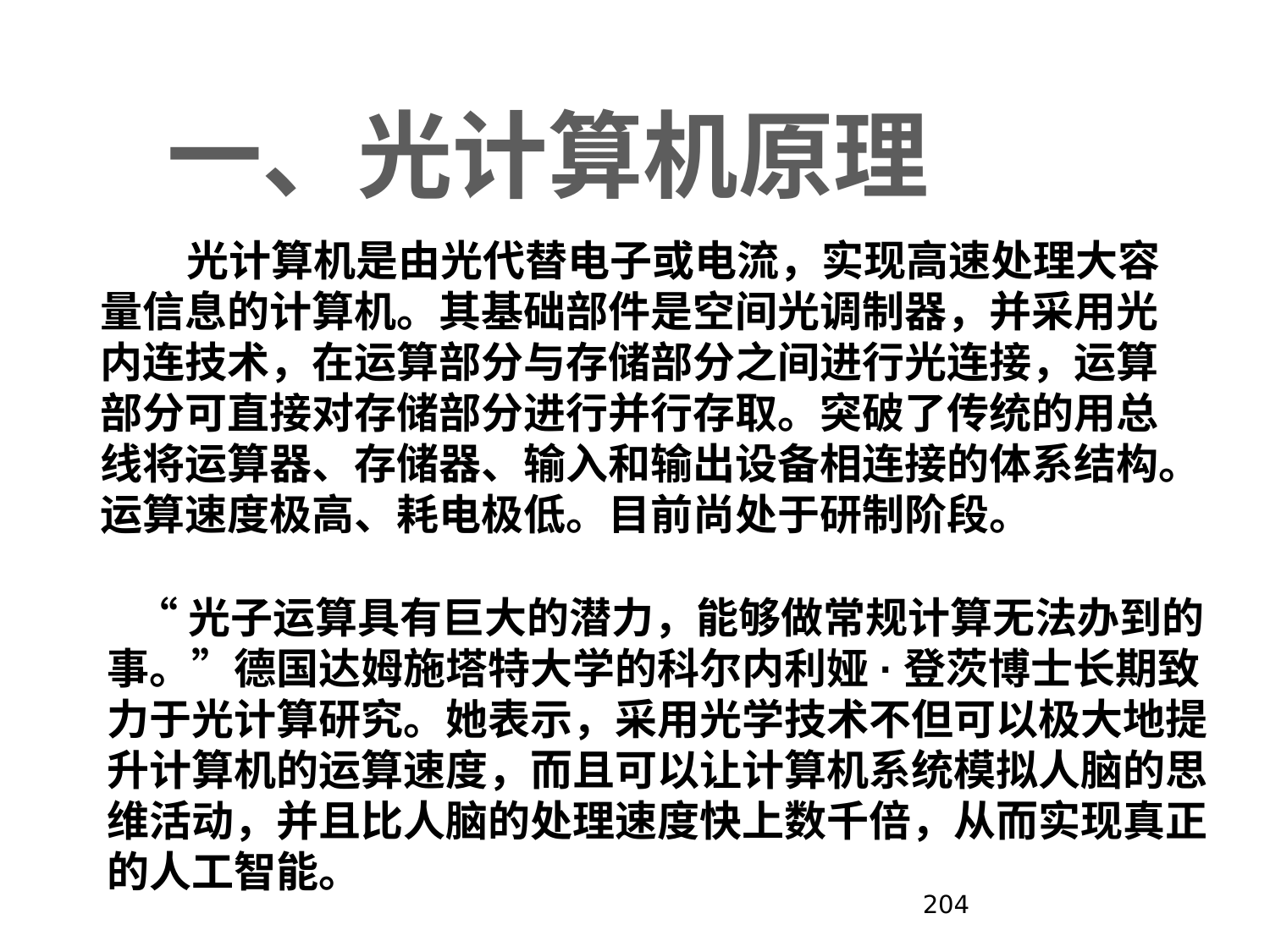

一、光计算机原理
        光计算机是由光代替电子或电流，实现高速处理大容
量信息的计算机。其基础部件是空间光调制器，并采用光
内连技术，在运算部分与存储部分之间进行光连接，运算
部分可直接对存储部分进行并行存取。突破了传统的用总
线将运算器、存储器、输入和输出设备相连接的体系结构。
运算速度极高、耗电极低。目前尚处于研制阶段。

   “光子运算具有巨大的潜力，能够做常规计算无法办到的
事。”德国达姆施塔特大学的科尔内利娅·登茨博士长期致
力于光计算研究。她表示，采用光学技术不但可以极大地提
升计算机的运算速度，而且可以让计算机系统模拟人脑的思
维活动，并且比人脑的处理速度快上数千倍，从而实现真正
的人工智能。
204